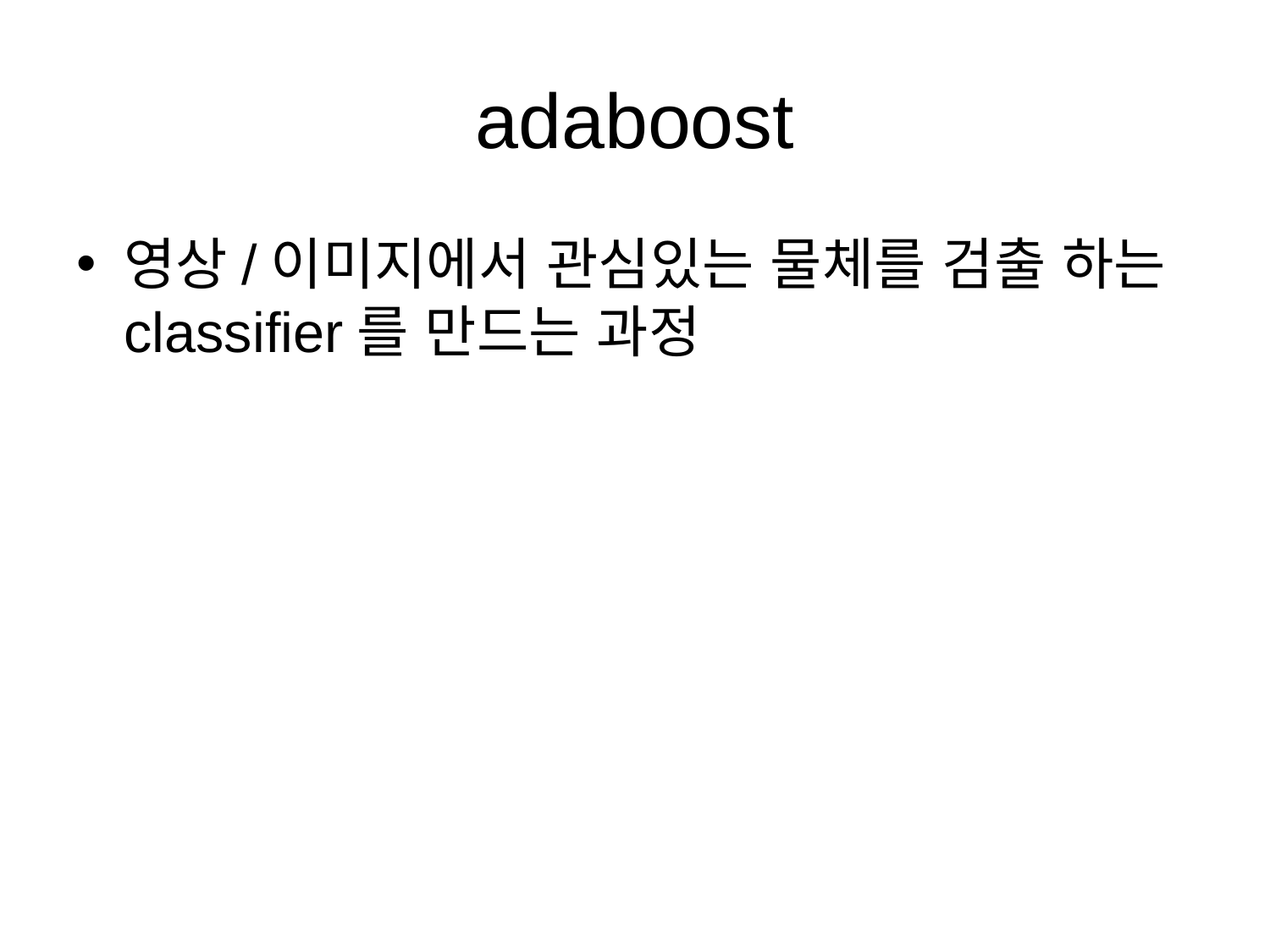

# adaboost
영상/이미지에서 관심있는 물체를 검출 하는 classifier를 만드는 과정